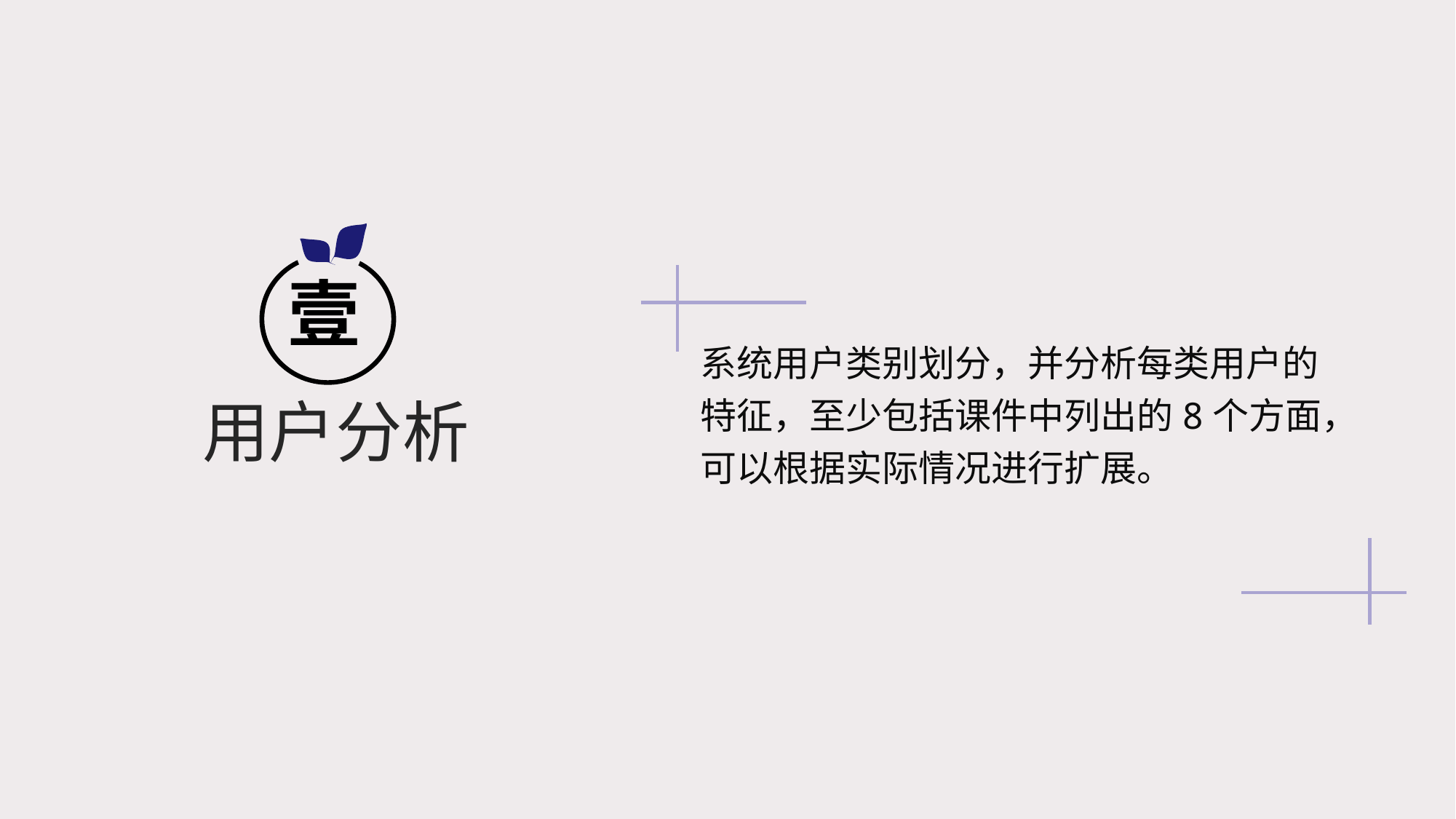

壹
系统用户类别划分，并分析每类用户的特征，至少包括课件中列出的8个方面，可以根据实际情况进行扩展。
用户分析